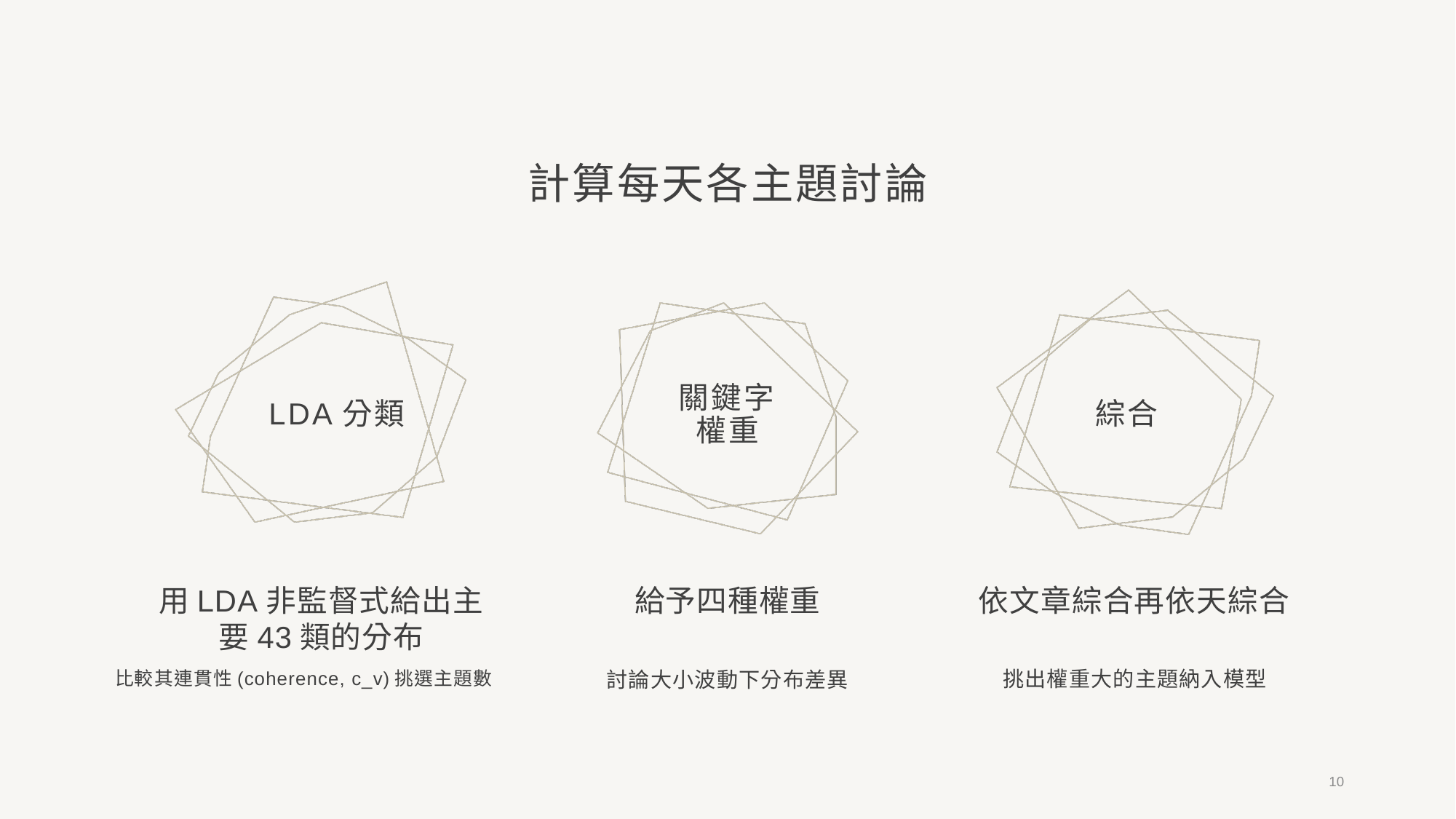

# 計算每天各主題討論
LDA分類
關鍵字權重
綜合
用LDA非監督式給出主要43類的分布
給予四種權重
依文章綜合再依天綜合

挑出權重大的主題納入模型
比較其連貫性(coherence, c_v)挑選主題數
討論大小波動下分布差異
10